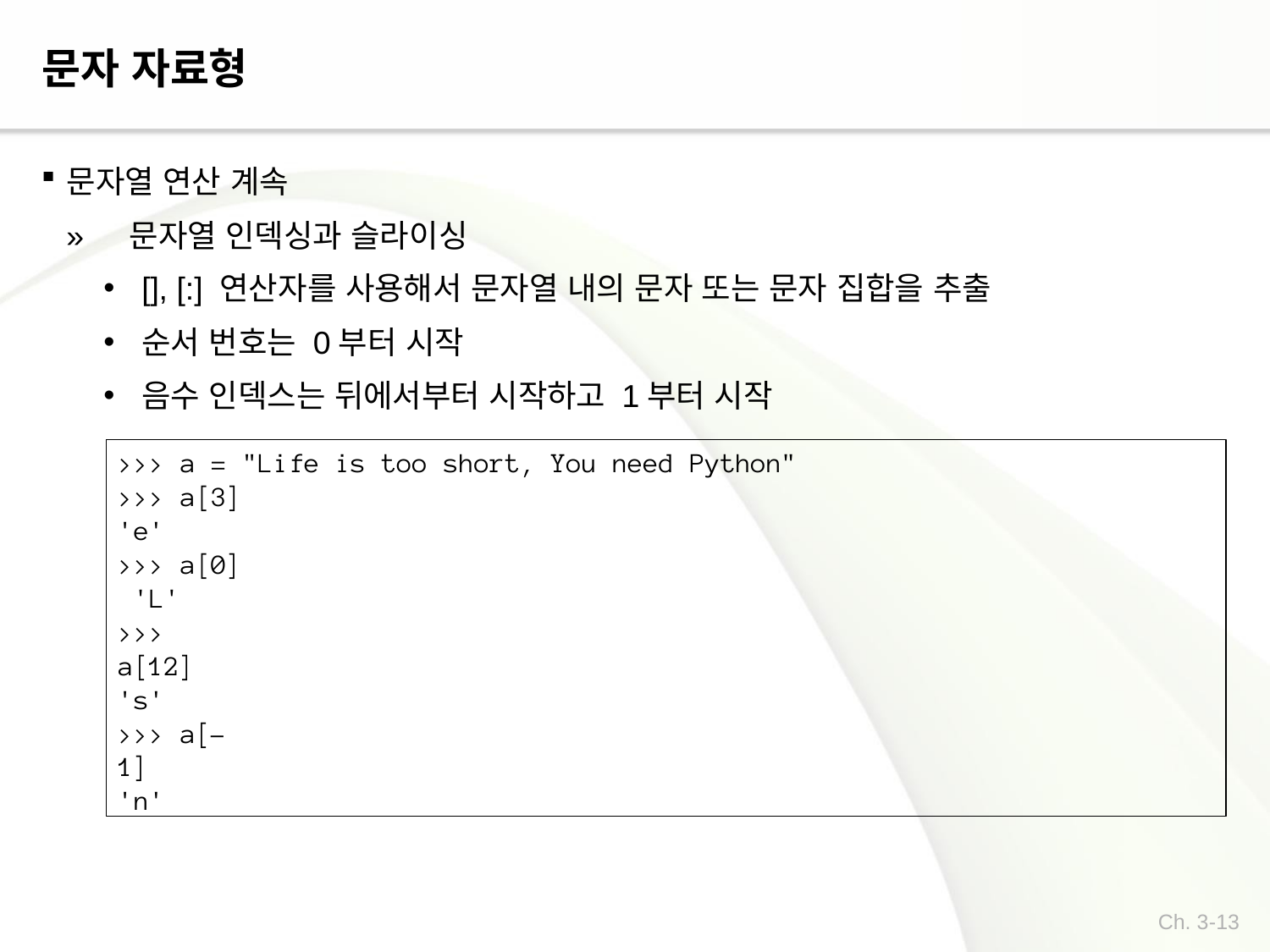

# 문자 자료형
문자열 연산 계속
»	문자열 인덱싱과 슬라이싱
[], [:] 연산자를 사용해서 문자열 내의 문자 또는 문자 집합을 추출
순서 번호는 0부터 시작
음수 인덱스는 뒤에서부터 시작하고 1부터 시작
>>> a = "Life is too short, You need Python"
>>> a[3]
'e'
>>> a[0]  'L'
>>> a[12]
's'
>>> a[-1]
'n'
Ch. 3-13